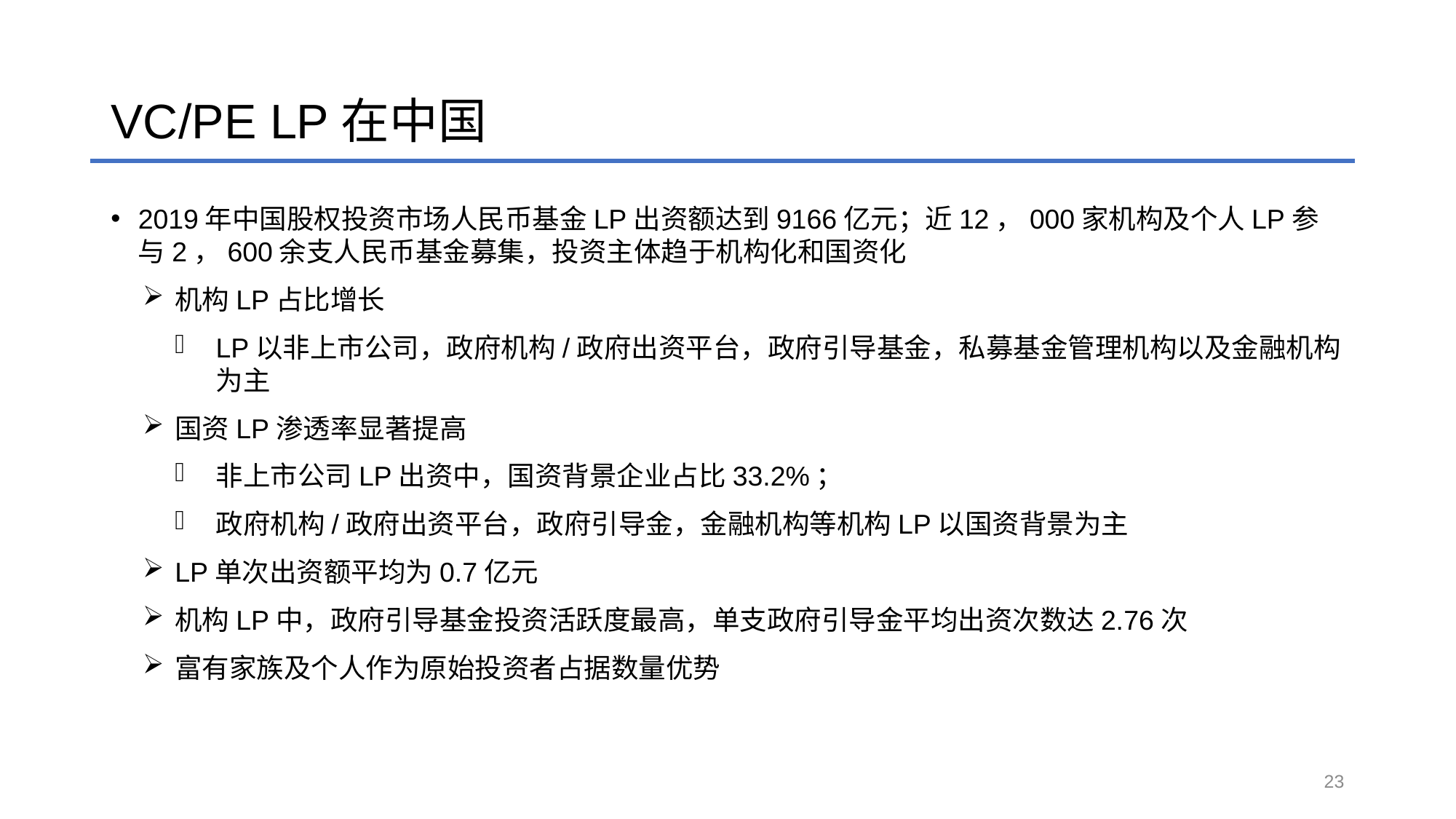

# VC/PE LP在中国
2019年中国股权投资市场人民币基金LP出资额达到9166亿元；近12，000家机构及个人LP参与2，600余支人民币基金募集，投资主体趋于机构化和国资化
机构LP占比增长
LP以非上市公司，政府机构/政府出资平台，政府引导基金，私募基金管理机构以及金融机构为主
国资LP渗透率显著提高
非上市公司LP出资中，国资背景企业占比33.2%；
政府机构/政府出资平台，政府引导金，金融机构等机构LP以国资背景为主
LP单次出资额平均为0.7亿元
机构LP中，政府引导基金投资活跃度最高，单支政府引导金平均出资次数达2.76次
富有家族及个人作为原始投资者占据数量优势

23